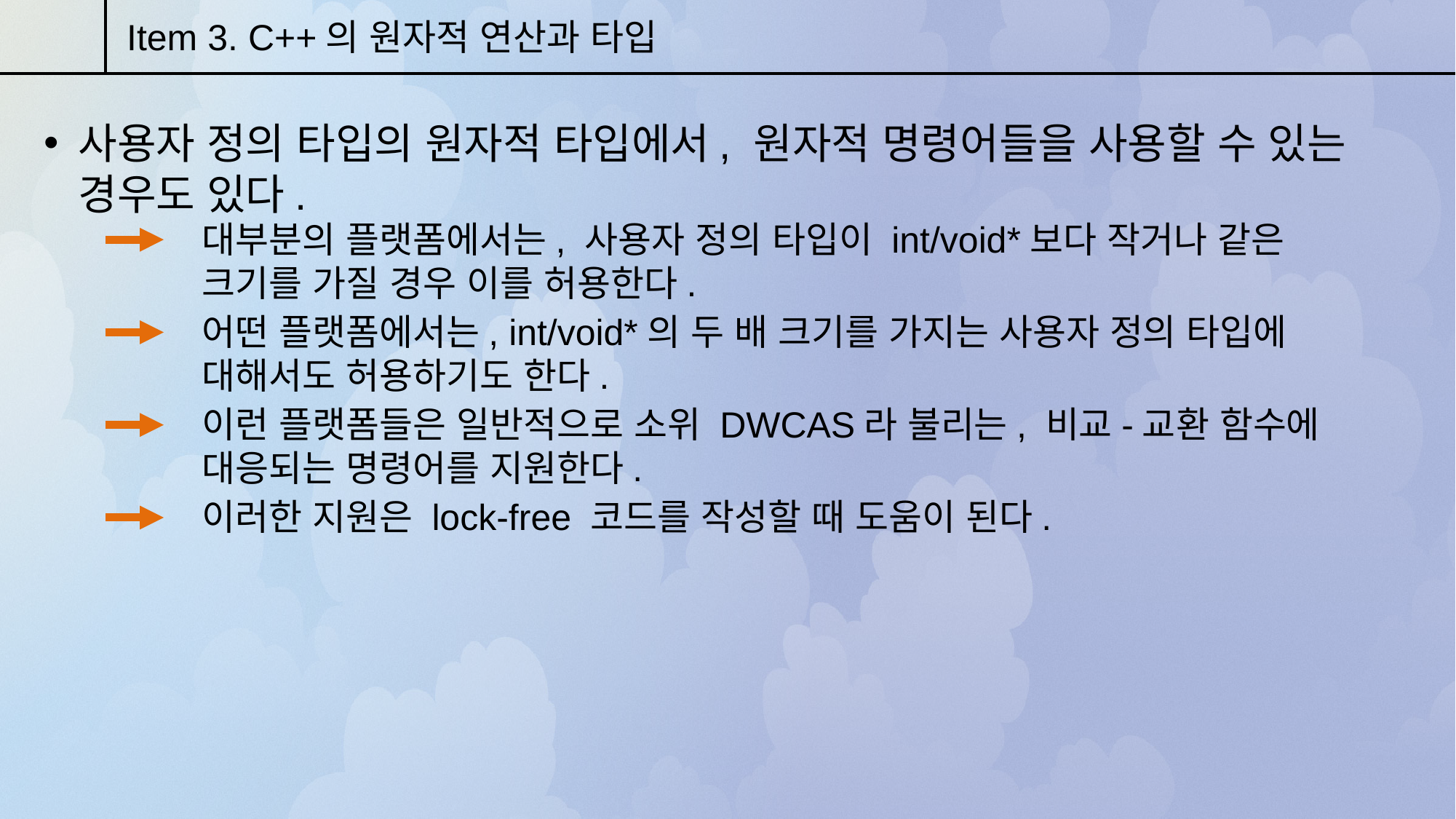

Item 3. C++의 원자적 연산과 타입
사용자 정의 타입의 원자적 타입에서, 원자적 명령어들을 사용할 수 있는 경우도 있다.
대부분의 플랫폼에서는, 사용자 정의 타입이 int/void*보다 작거나 같은 크기를 가질 경우 이를 허용한다.
어떤 플랫폼에서는, int/void*의 두 배 크기를 가지는 사용자 정의 타입에 대해서도 허용하기도 한다.
이런 플랫폼들은 일반적으로 소위 DWCAS라 불리는, 비교-교환 함수에 대응되는 명령어를 지원한다.
이러한 지원은 lock-free 코드를 작성할 때 도움이 된다.